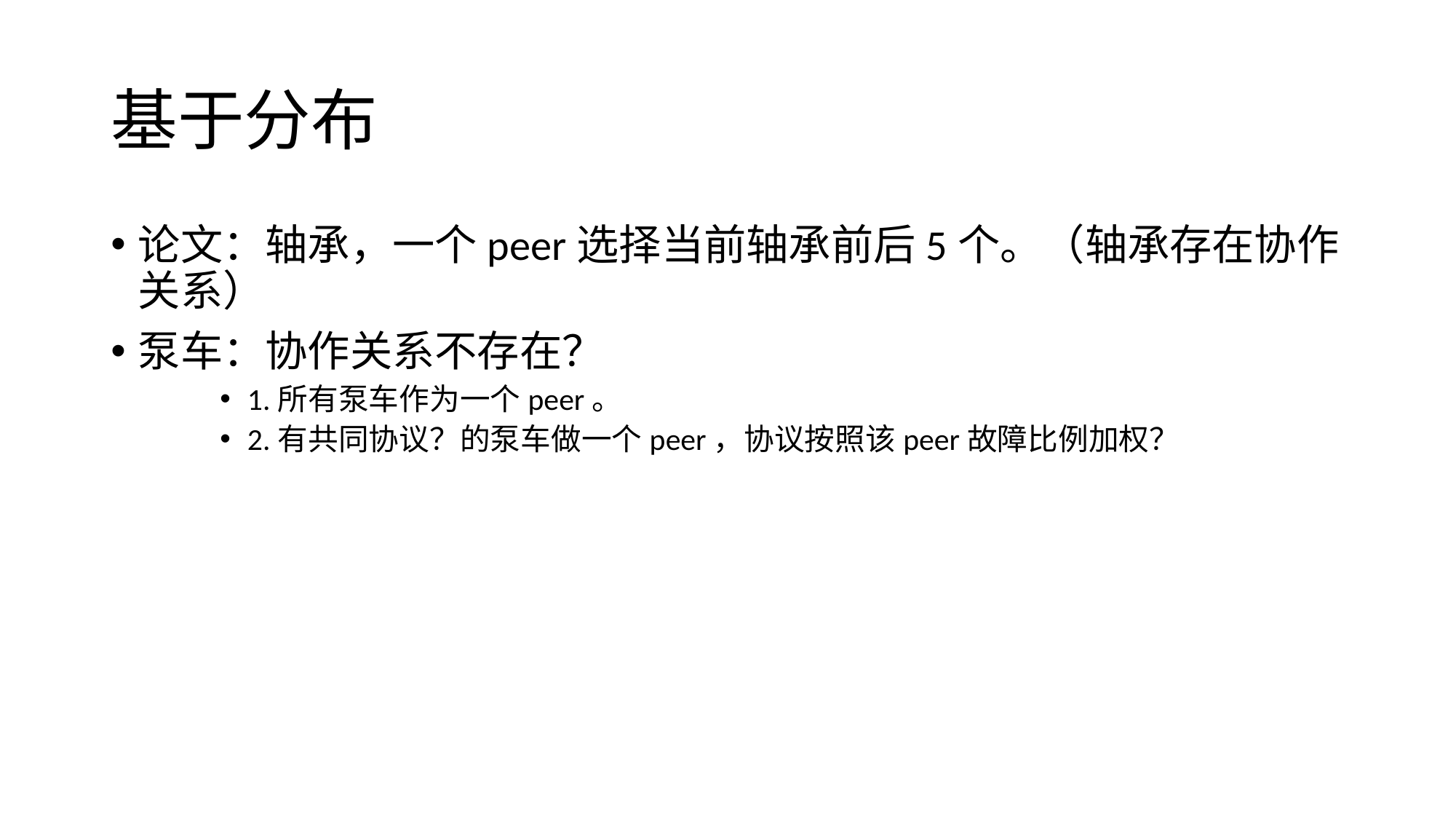

# 基于分布
论文：轴承，一个peer选择当前轴承前后5个。（轴承存在协作关系）
泵车：协作关系不存在？
1.所有泵车作为一个peer。
2.有共同协议？的泵车做一个peer，协议按照该peer故障比例加权？